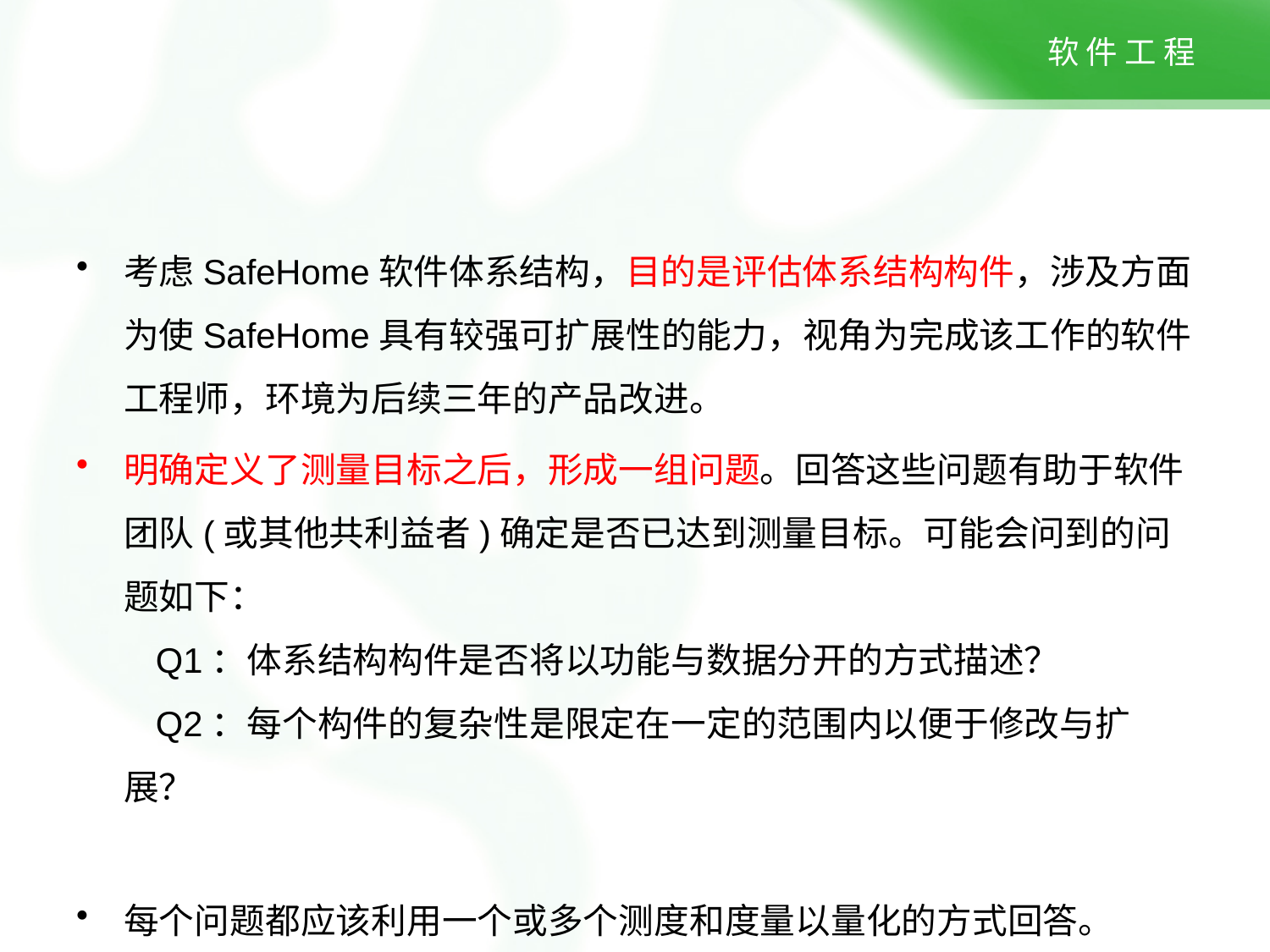

#
考虑SafeHome软件体系结构，目的是评估体系结构构件，涉及方面为使SafeHome具有较强可扩展性的能力，视角为完成该工作的软件工程师，环境为后续三年的产品改进。
明确定义了测量目标之后，形成一组问题。回答这些问题有助于软件团队(或其他共利益者)确定是否已达到测量目标。可能会问到的问题如下：
   Q1：体系结构构件是否将以功能与数据分开的方式描述？
   Q2：每个构件的复杂性是限定在一定的范围内以便于修改与扩展？
每个问题都应该利用一个或多个测度和度量以量化的方式回答。